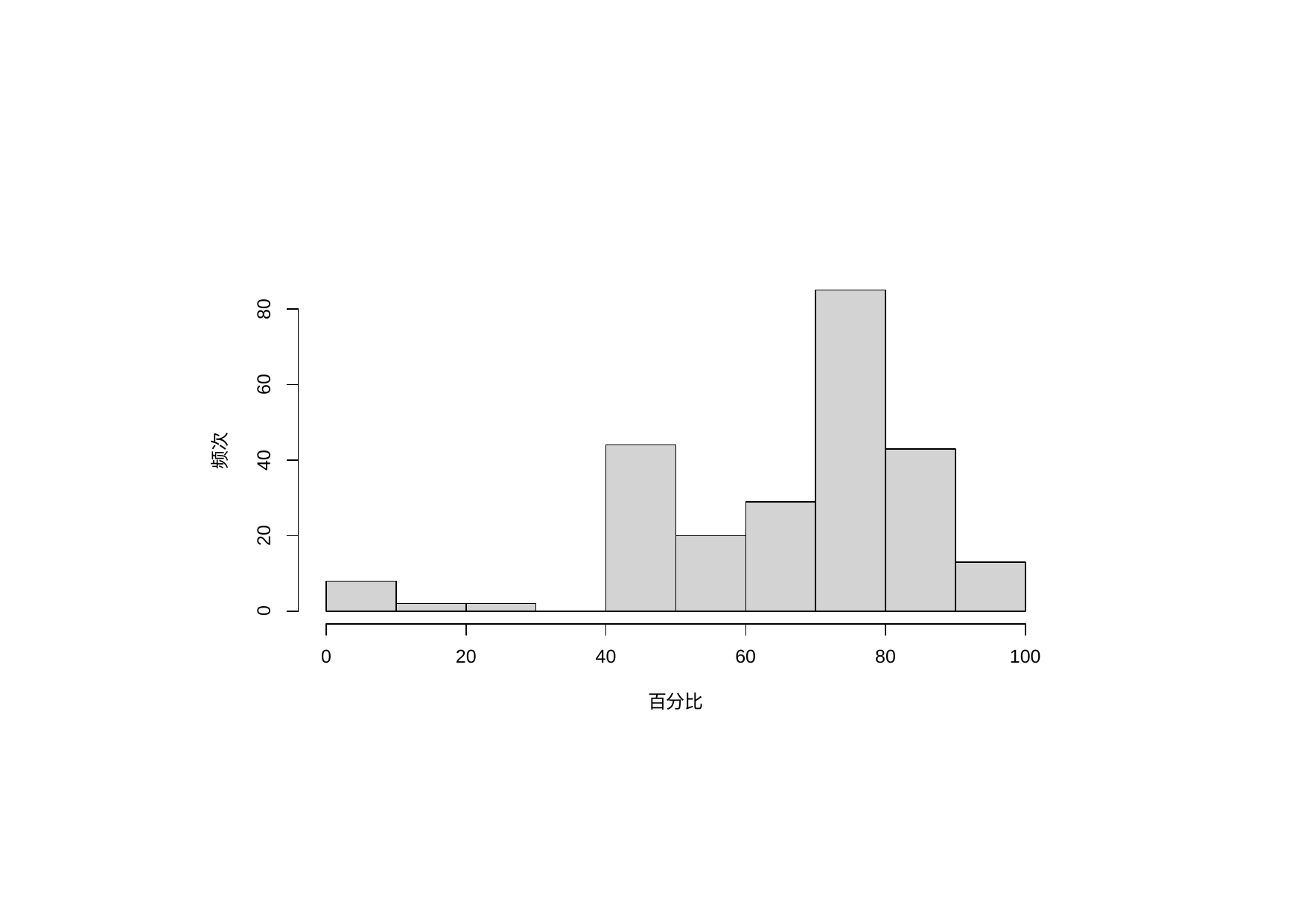

80

60

频次

40

20

0

0
20
40
60
80
100
百分比